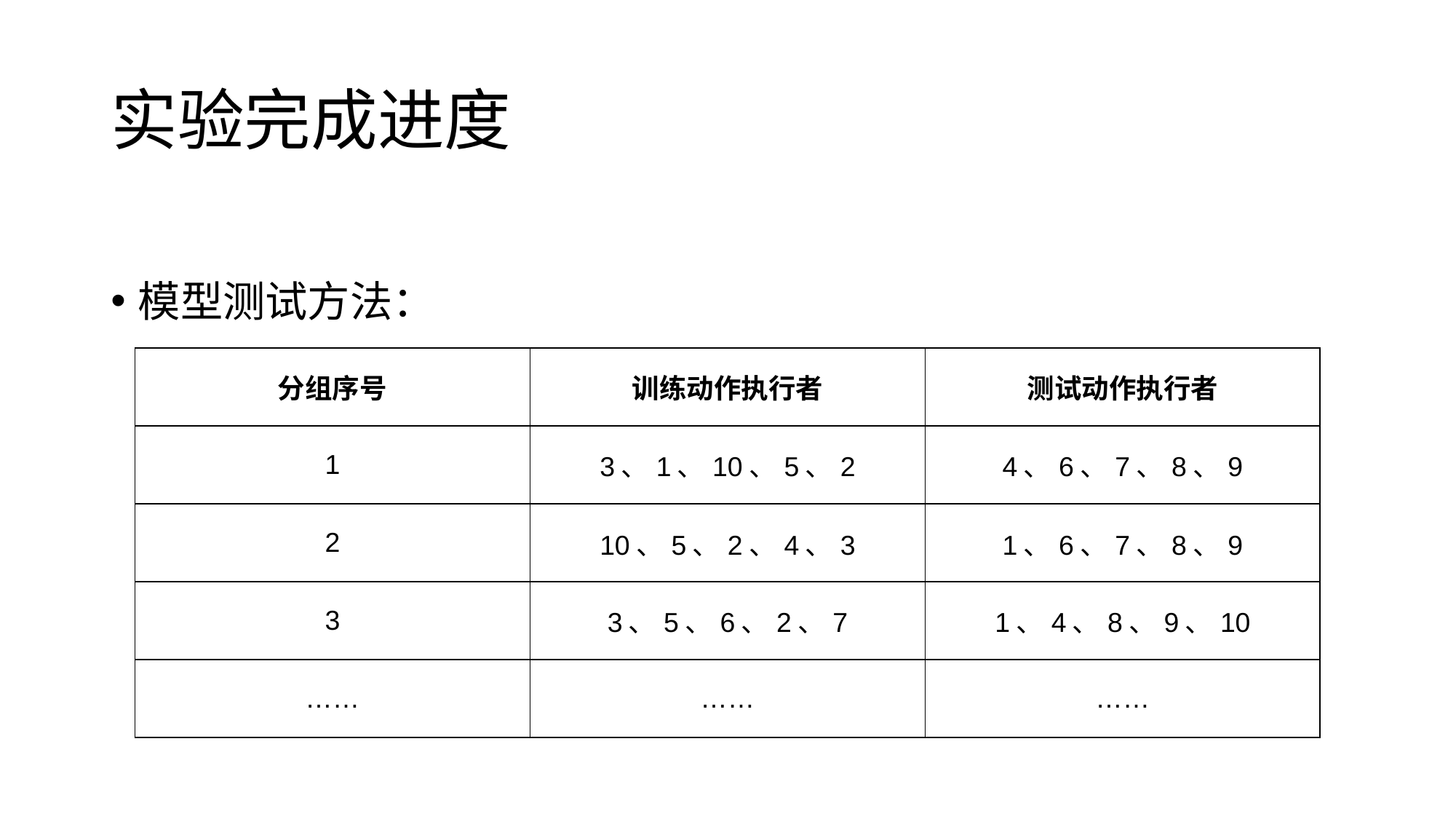

# 实验完成进度
模型测试方法：

| 分组序号 | 训练动作执行者 | 测试动作执行者 |
| --- | --- | --- |
| 1 | 3、1、10、5、2 | 4、6、7、8、9 |
| 2 | 10、5、2、4、3 | 1、6、7、8、9 |
| 3 | 3、5、6、2、7 | 1、4、8、9、10 |
| …… | …… | …… |